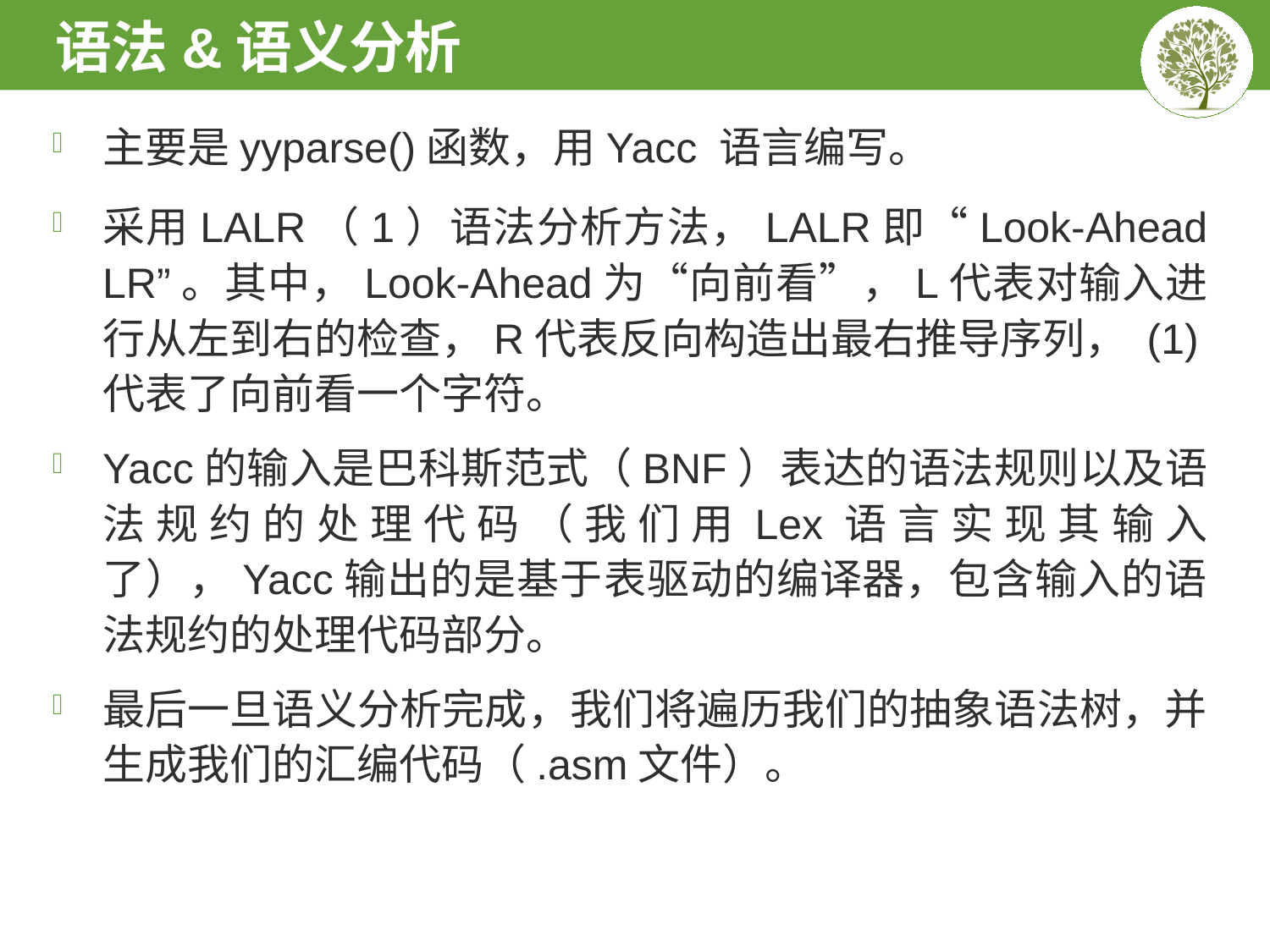

语法&语义分析
主要是yyparse()函数，用Yacc 语言编写。
采用LALR（1）语法分析方法，LALR即“Look-Ahead LR”。其中，Look-Ahead为“向前看”，L代表对输入进行从左到右的检查，R代表反向构造出最右推导序列， (1)代表了向前看一个字符。
Yacc的输入是巴科斯范式（BNF）表达的语法规则以及语法规约的处理代码（我们用Lex语言实现其输入了），Yacc输出的是基于表驱动的编译器，包含输入的语法规约的处理代码部分。
最后一旦语义分析完成，我们将遍历我们的抽象语法树，并生成我们的汇编代码（.asm文件）。